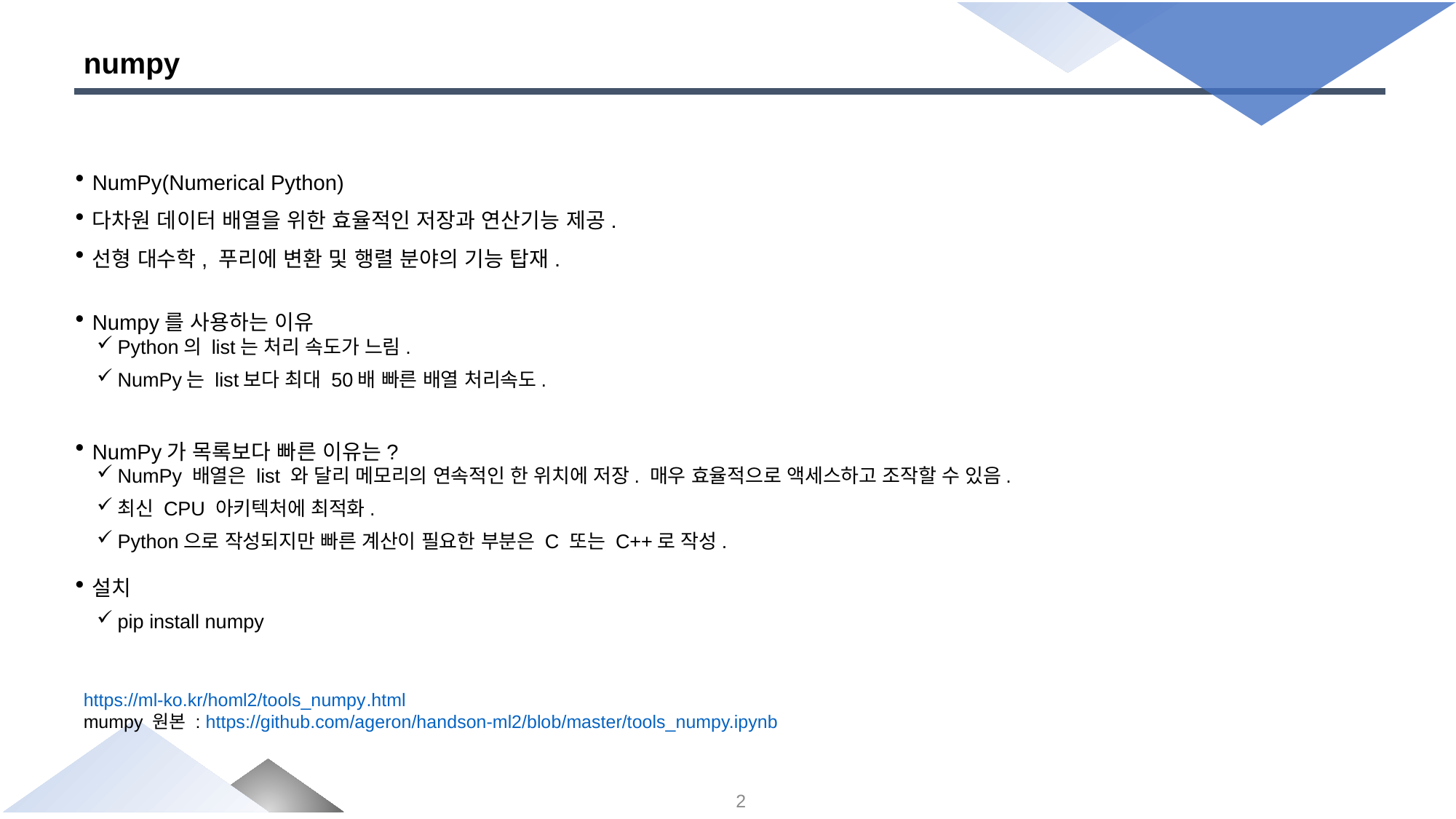

# numpy
NumPy(Numerical Python)
다차원 데이터 배열을 위한 효율적인 저장과 연산기능 제공.
선형 대수학, 푸리에 변환 및 행렬 분야의 기능 탑재.

Numpy를 사용하는 이유
Python의 list는 처리 속도가 느림.
NumPy는 list보다 최대 50배 빠른 배열 처리속도.

NumPy가 목록보다 빠른 이유는?
NumPy 배열은 list 와 달리 메모리의 연속적인 한 위치에 저장. 매우 효율적으로 액세스하고 조작할 수 있음.
최신 CPU 아키텍처에 최적화.
Python으로 작성되지만 빠른 계산이 필요한 부분은 C 또는 C++로 작성.
설치
pip install numpy

https://ml-ko.kr/homl2/tools_numpy.html
mumpy 원본 : https://github.com/ageron/handson-ml2/blob/master/tools_numpy.ipynb
2